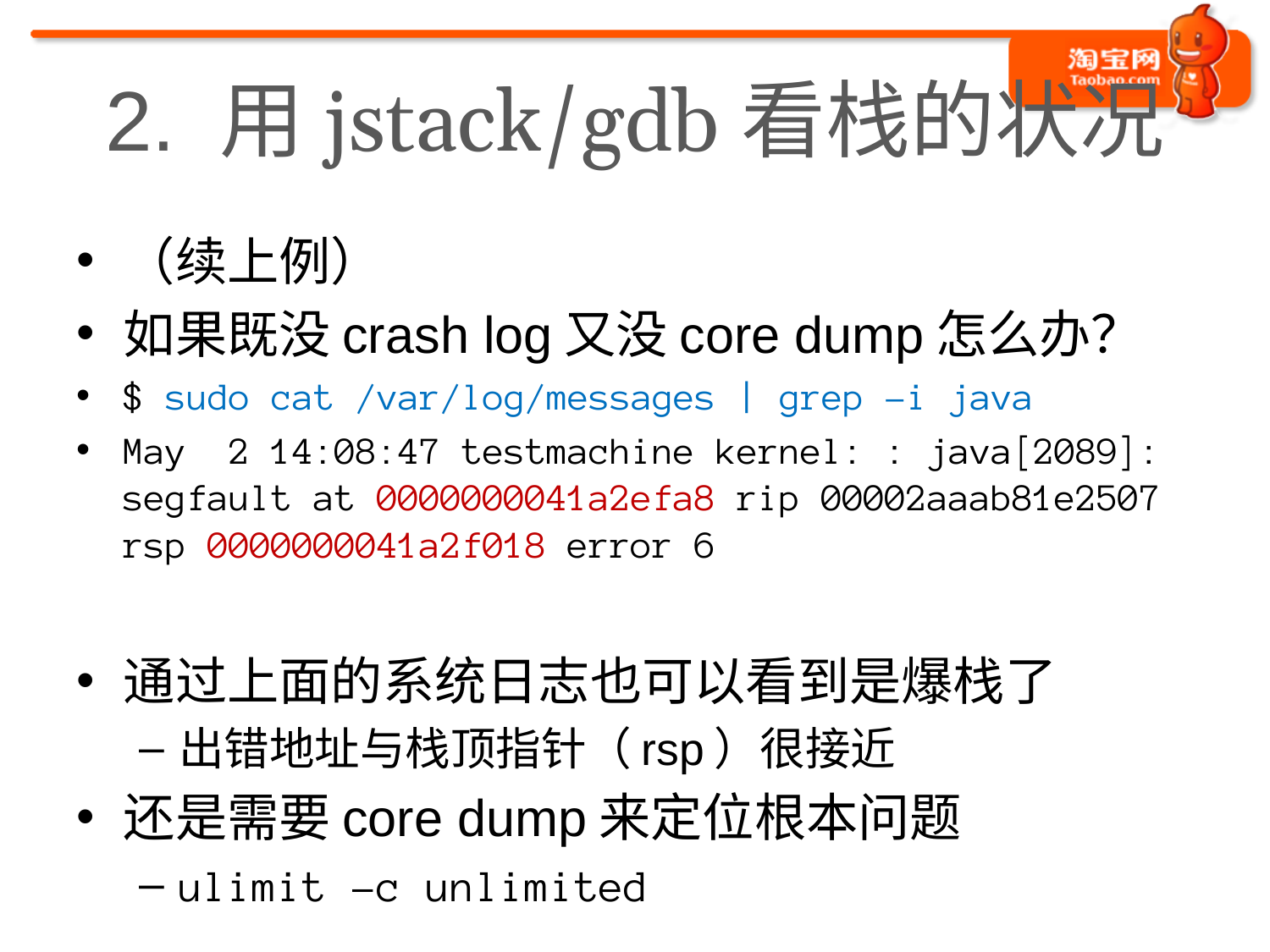

# 2. 用jstack/gdb看栈的状况
（续上例）
如果既没crash log又没core dump怎么办？
$ sudo cat /var/log/messages | grep -i java
May  2 14:08:47 testmachine kernel: : java[2089]: segfault at 0000000041a2efa8 rip 00002aaab81e2507 rsp 0000000041a2f018 error 6

通过上面的系统日志也可以看到是爆栈了
出错地址与栈顶指针（rsp）很接近
还是需要core dump来定位根本问题
ulimit -c unlimited